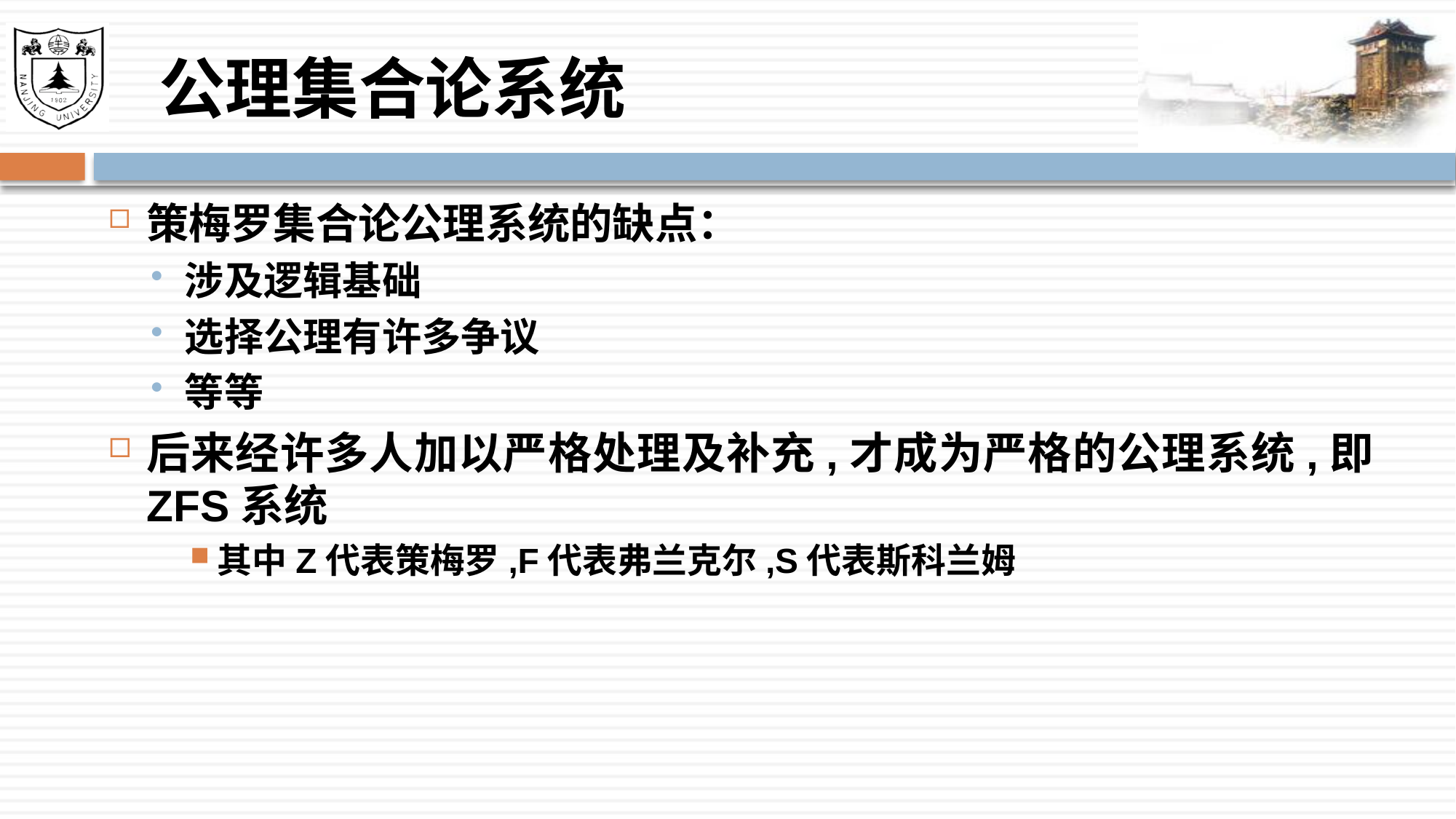

# 公理集合论系统
策梅罗集合论公理系统的缺点：
涉及逻辑基础
选择公理有许多争议
等等
后来经许多人加以严格处理及补充,才成为严格的公理系统,即ZFS系统
其中Z代表策梅罗,F代表弗兰克尔,S代表斯科兰姆